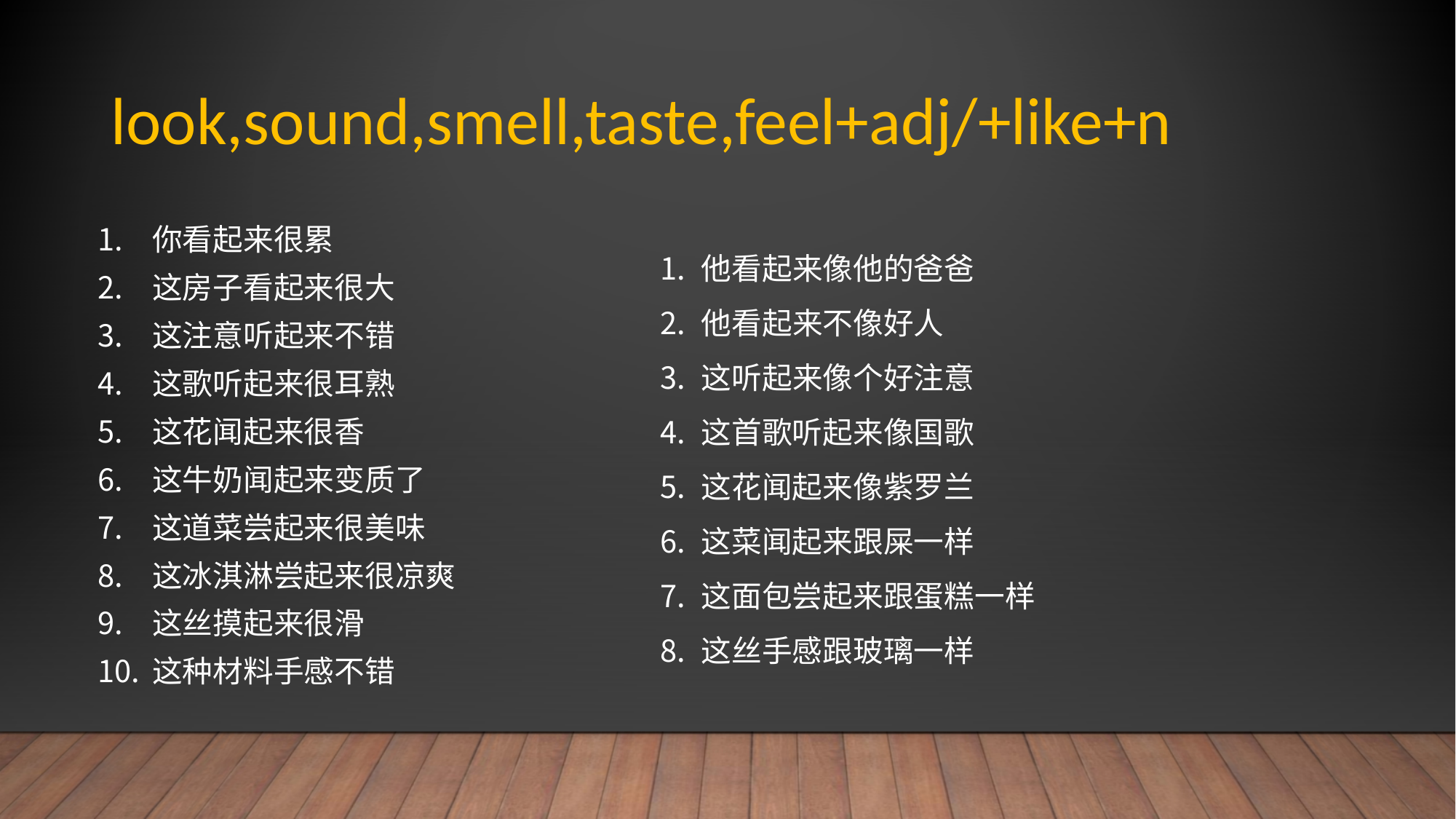

# look,sound,smell,taste,feel+adj/+like+n
你看起来很累
这房子看起来很大
这注意听起来不错
这歌听起来很耳熟
这花闻起来很香
这牛奶闻起来变质了
这道菜尝起来很美味
这冰淇淋尝起来很凉爽
这丝摸起来很滑
这种材料手感不错
他看起来像他的爸爸
他看起来不像好人
这听起来像个好注意
这首歌听起来像国歌
这花闻起来像紫罗兰
这菜闻起来跟屎一样
这面包尝起来跟蛋糕一样
这丝手感跟玻璃一样